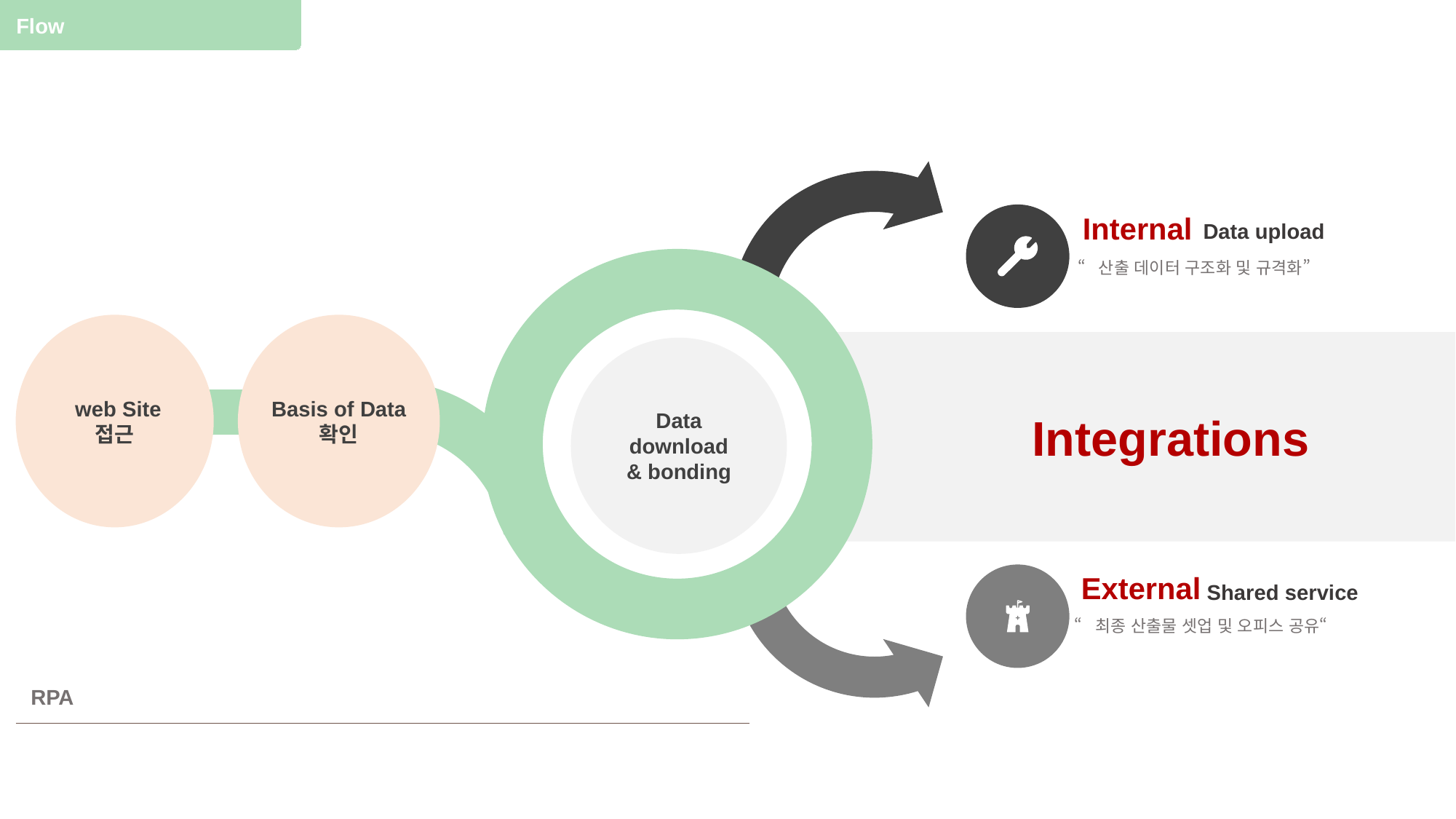

Flow

Internal
Data upload
“산출 데이터 구조화 및 규격화”

Tweb Site
접근
Basis of Data 확인

Data download
& bonding

Integrations
External

Shared service
“최종 산출물 셋업 및 오피스 공유“
RPA